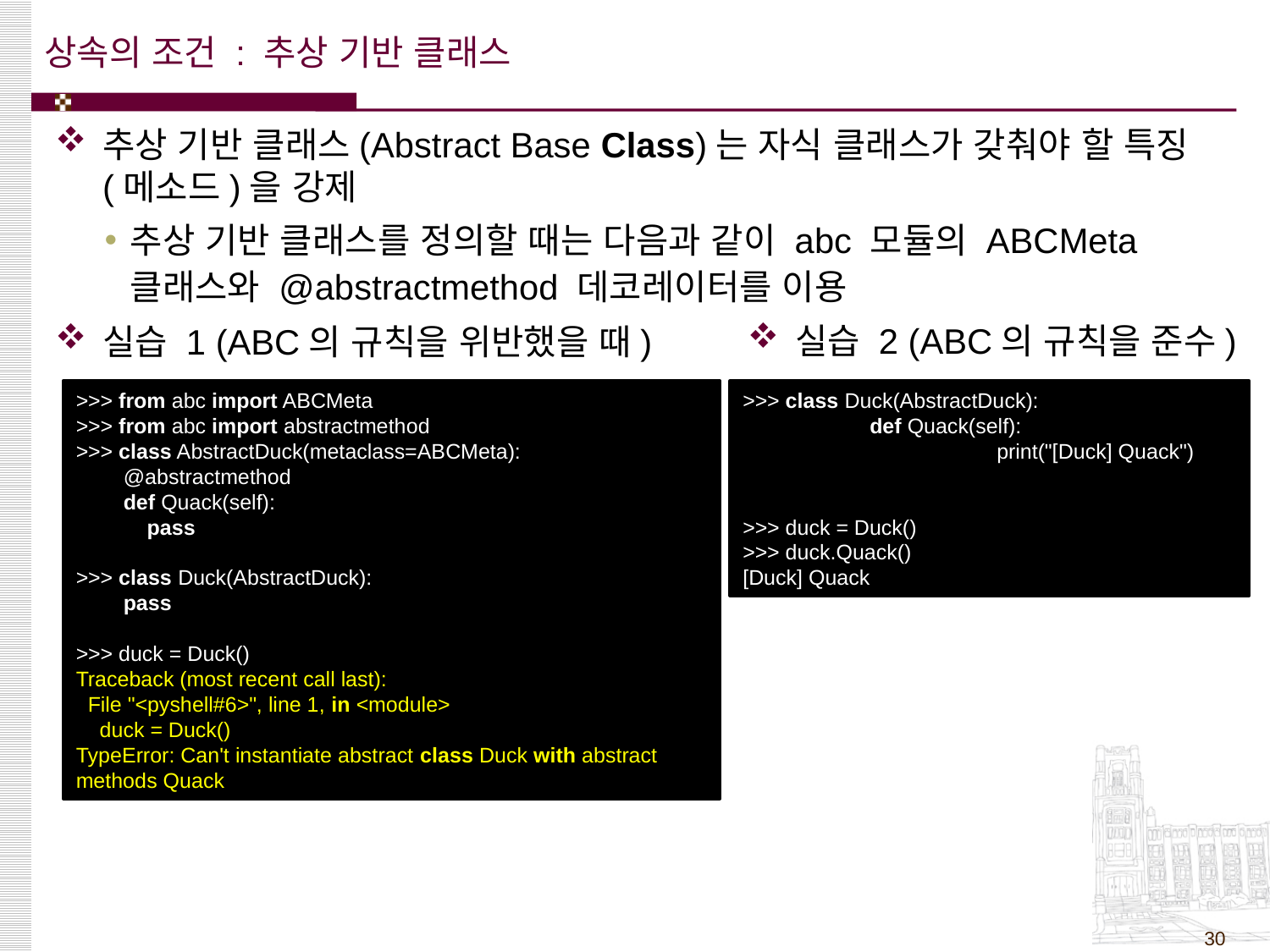

# 상속의 조건 : 추상 기반 클래스
추상 기반 클래스(Abstract Base Class)는 자식 클래스가 갖춰야 할 특징(메소드)을 강제
추상 기반 클래스를 정의할 때는 다음과 같이 abc 모듈의 ABCMeta 클래스와 @abstractmethod 데코레이터를 이용
실습 1 (ABC의 규칙을 위반했을 때)

실습 2 (ABC의 규칙을 준수)

>>> from abc import ABCMeta
>>> from abc import abstractmethod
>>> class AbstractDuck(metaclass=ABCMeta):
        @abstractmethod
        def Quack(self):
            pass

>>> class Duck(AbstractDuck):
        pass

>>> duck = Duck()
Traceback (most recent call last):
  File "<pyshell#6>", line 1, in <module>
    duck = Duck()
TypeError: Can't instantiate abstract class Duck with abstract methods Quack
>>> class Duck(AbstractDuck):
	def Quack(self):
		print("[Duck] Quack")

>>> duck = Duck()
>>> duck.Quack()
[Duck] Quack